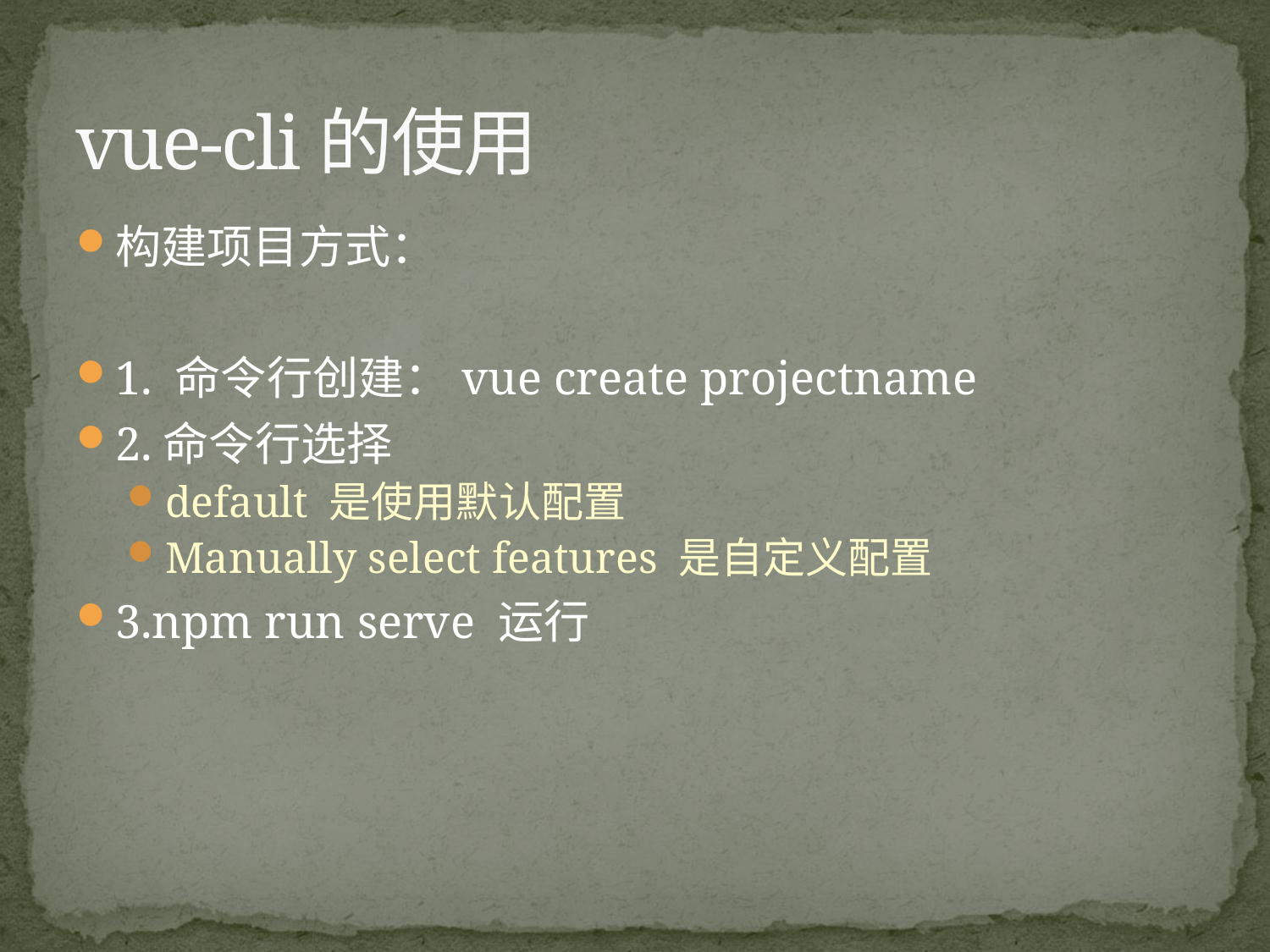

# vue-cli的使用
构建项目方式：

1. 命令行创建：vue create projectname
2.命令行选择
default 是使用默认配置
Manually select features 是自定义配置
3.npm run serve 运行